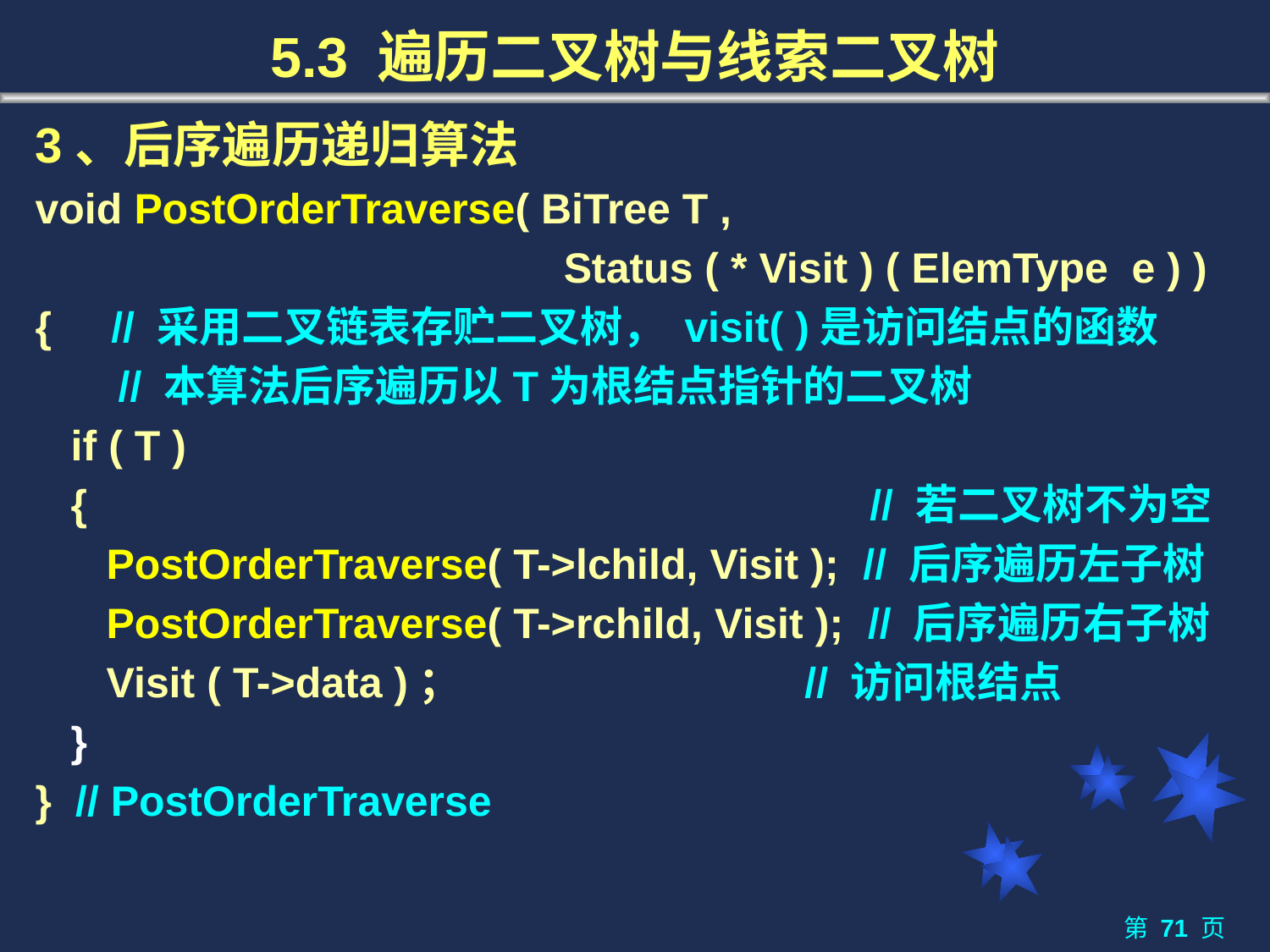

# 5.3 遍历二叉树与线索二叉树
3、后序遍历递归算法
void PostOrderTraverse( BiTree T ,
Status ( * Visit ) ( ElemType  e ) )
{     // 采用二叉链表存贮二叉树， visit( )是访问结点的函数
       // 本算法后序遍历以T为根结点指针的二叉树
   if ( T )
   {                                                                  // 若二叉树不为空
      PostOrderTraverse( T->lchild, Visit );  // 后序遍历左子树
      PostOrderTraverse( T->rchild, Visit );  // 后序遍历右子树
      Visit ( T->data )；                                   // 访问根结点
   }
}  // PostOrderTraverse
第 71 页